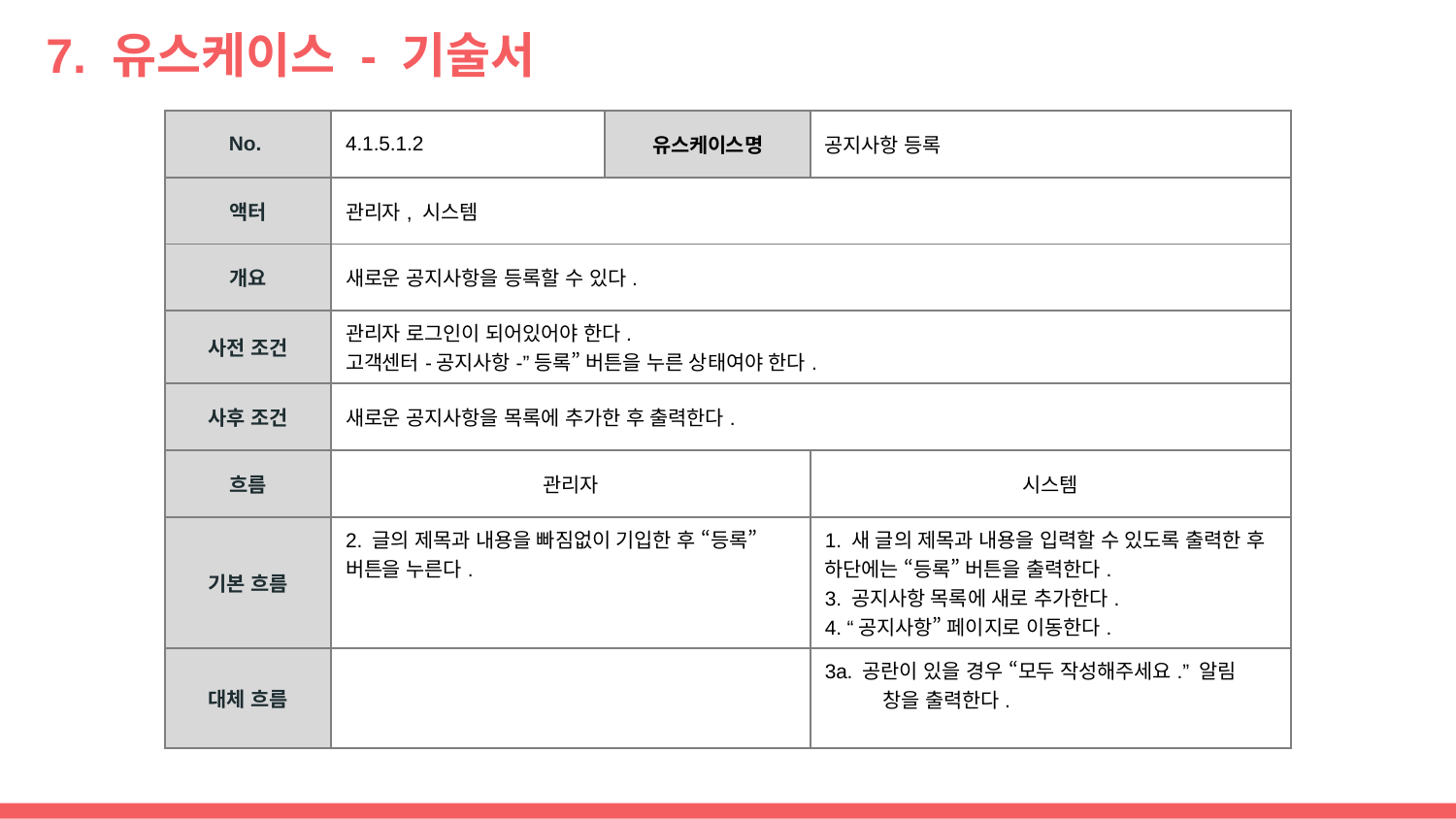

# 7. 유스케이스 - 기술서
| No. | 4.1.5.1.2 | 유스케이스명 | 공지사항 등록 |
| --- | --- | --- | --- |
| 액터 | 관리자, 시스템 |  |  |
| 개요 | 새로운 공지사항을 등록할 수 있다. |  |  |
| 사전 조건 | 관리자 로그인이 되어있어야 한다. 고객센터-공지사항-”등록” 버튼을 누른 상태여야 한다. |  |  |
| 사후 조건 | 새로운 공지사항을 목록에 추가한 후 출력한다. |  |  |
| 흐름 | 관리자 |  | 시스템 |
| 기본 흐름 | 2. 글의 제목과 내용을 빠짐없이 기입한 후 “등록” 버튼을 누른다. |  | 1. 새 글의 제목과 내용을 입력할 수 있도록 출력한 후 하단에는 “등록” 버튼을 출력한다. 3. 공지사항 목록에 새로 추가한다. 4. “공지사항” 페이지로 이동한다. |
| 대체 흐름 |  |  | 3a. 공란이 있을 경우 “모두 작성해주세요.” 알림 창을 출력한다. |